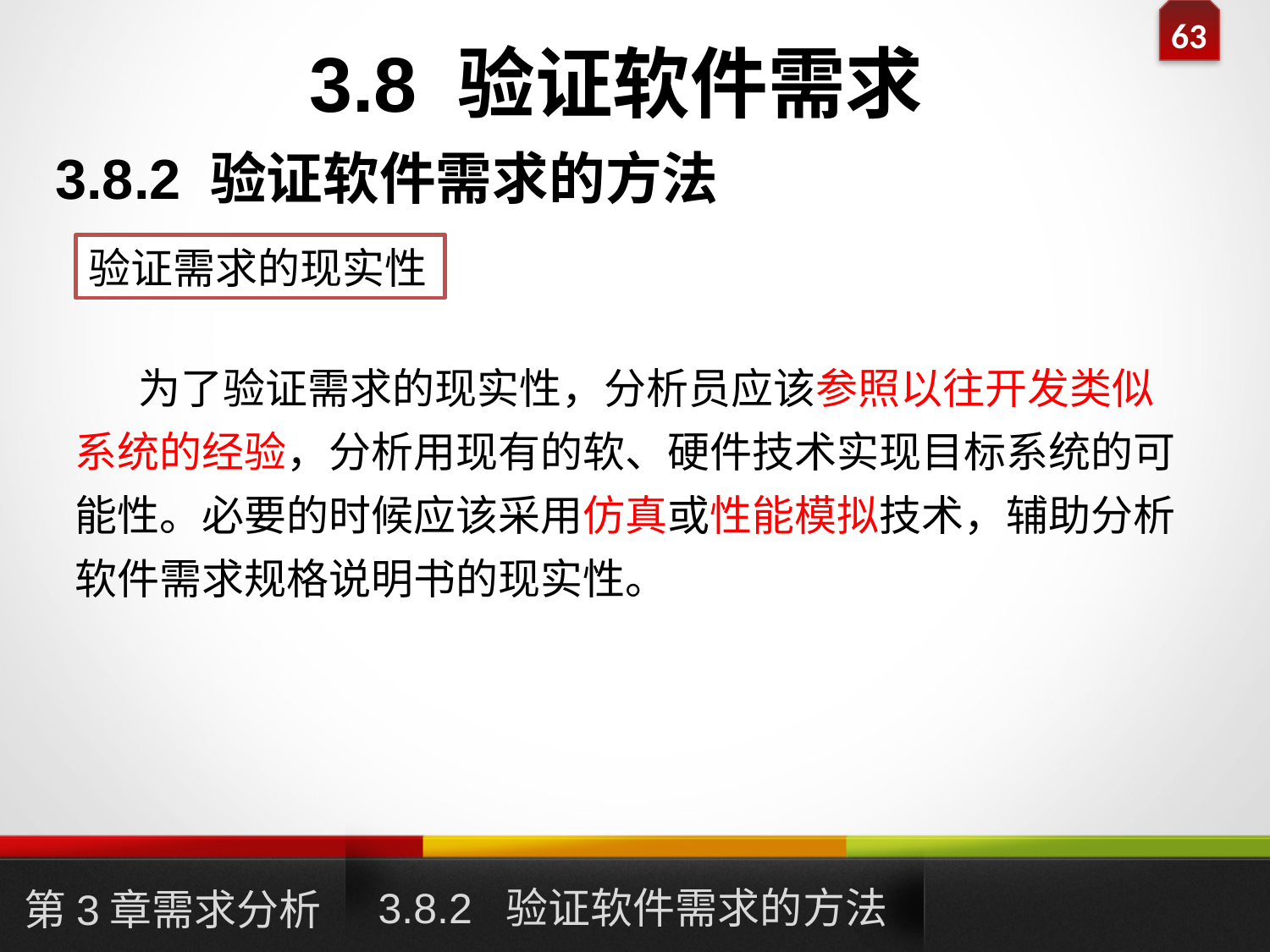

# 3.8 验证软件需求
3.8.2 验证软件需求的方法
验证需求的现实性
为了验证需求的现实性，分析员应该参照以往开发类似系统的经验，分析用现有的软、硬件技术实现目标系统的可能性。必要的时候应该采用仿真或性能模拟技术，辅助分析软件需求规格说明书的现实性。
3.8.2  验证软件需求的方法
第3章需求分析